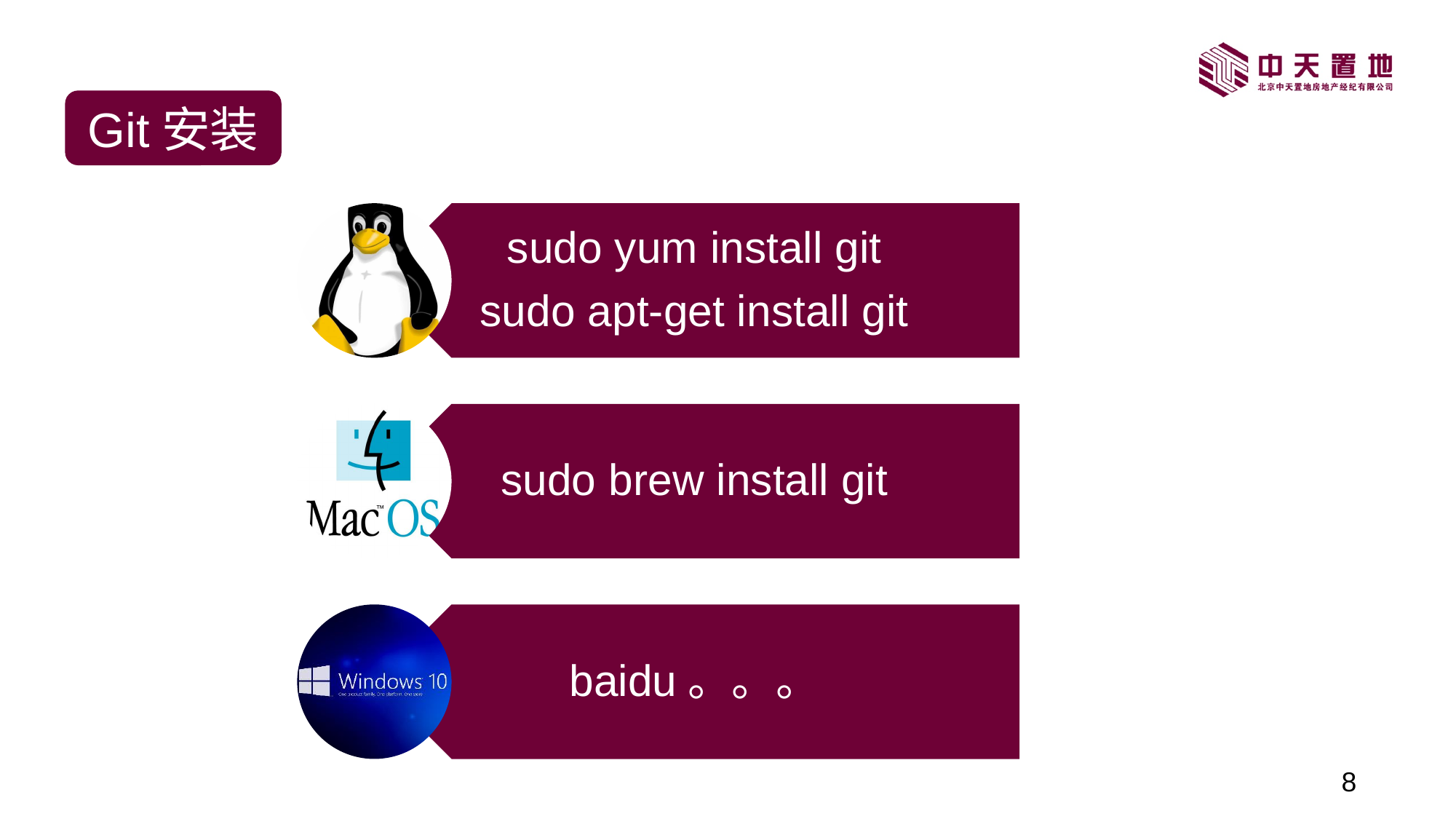

Git安装
sudo yum install git
sudo apt-get install git
sudo brew install git
baidu。。。
8